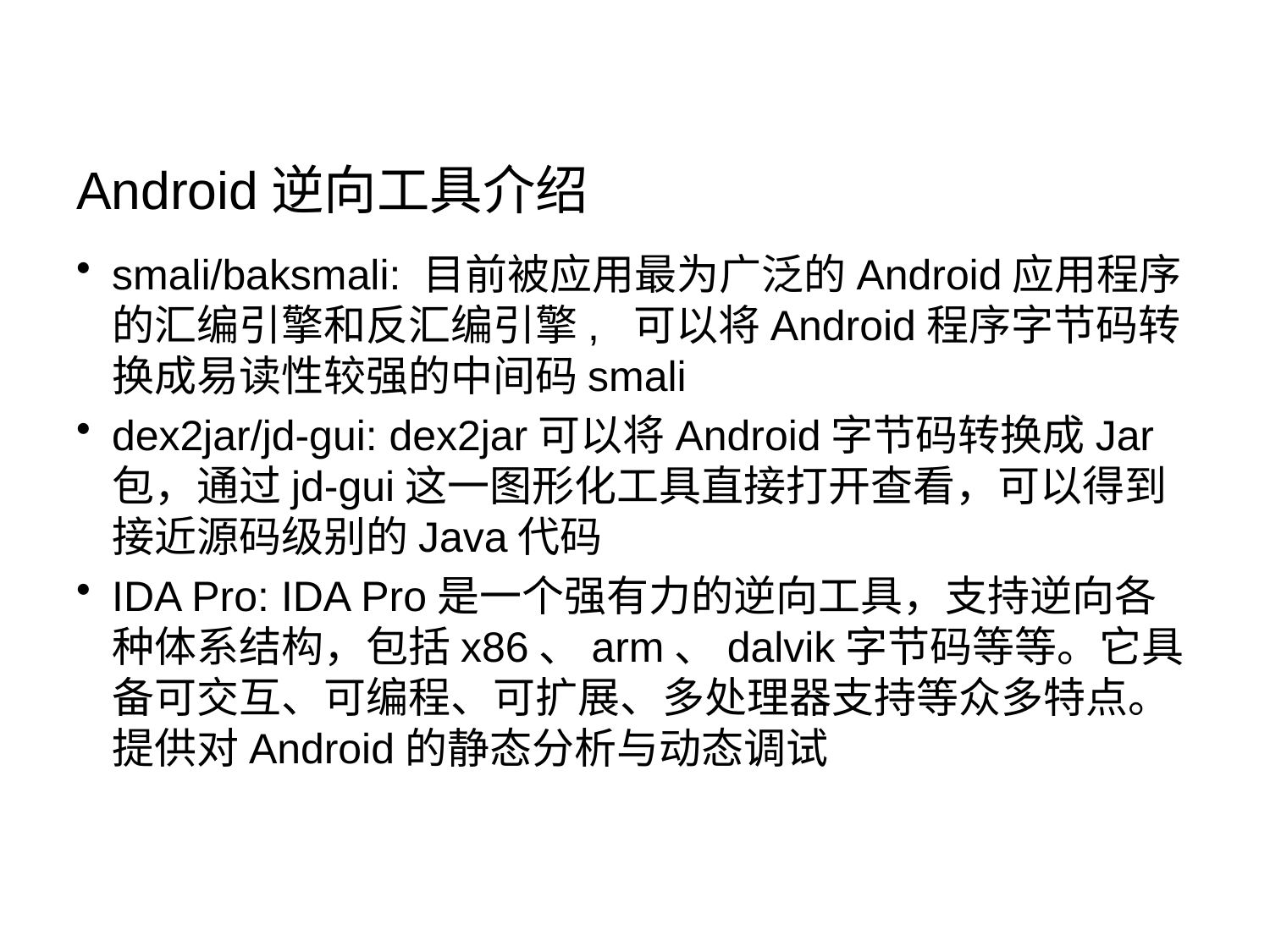

# Android逆向工具介绍
smali/baksmali: 目前被应用最为广泛的Android应用程序的汇编引擎和反汇编引擎,  可以将Android程序字节码转换成易读性较强的中间码smali
dex2jar/jd-gui: dex2jar可以将Android字节码转换成Jar包，通过jd-gui这一图形化工具直接打开查看，可以得到接近源码级别的Java代码
IDA Pro: IDA Pro是一个强有力的逆向工具，支持逆向各种体系结构，包括x86、arm、dalvik字节码等等。它具备可交互、可编程、可扩展、多处理器支持等众多特点。提供对Android的静态分析与动态调试